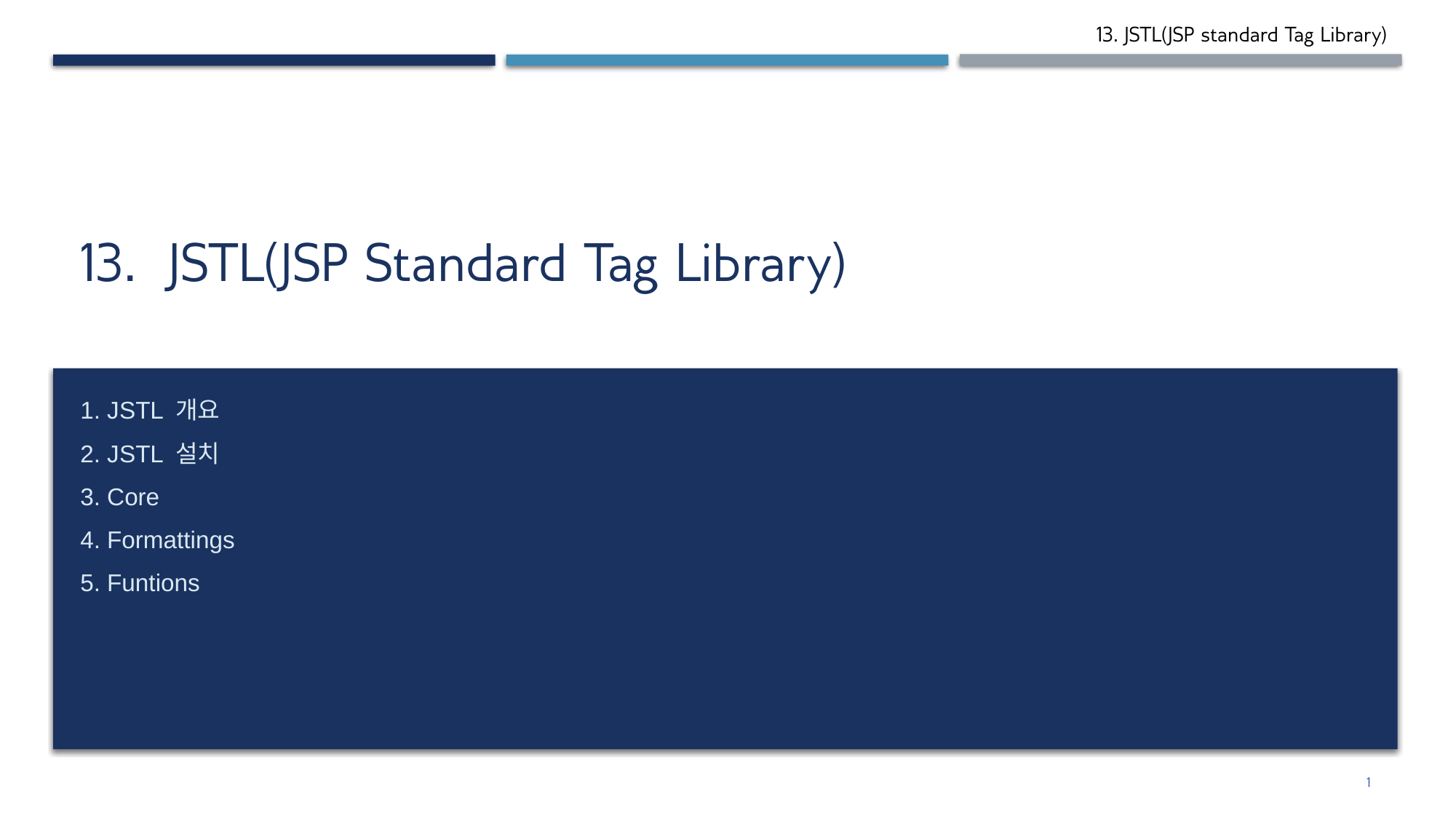

# 13.  JSTL(JSP Standard Tag Library)
1. JSTL 개요
2. JSTL 설치
3. Core
4. Formattings
5. Funtions
1